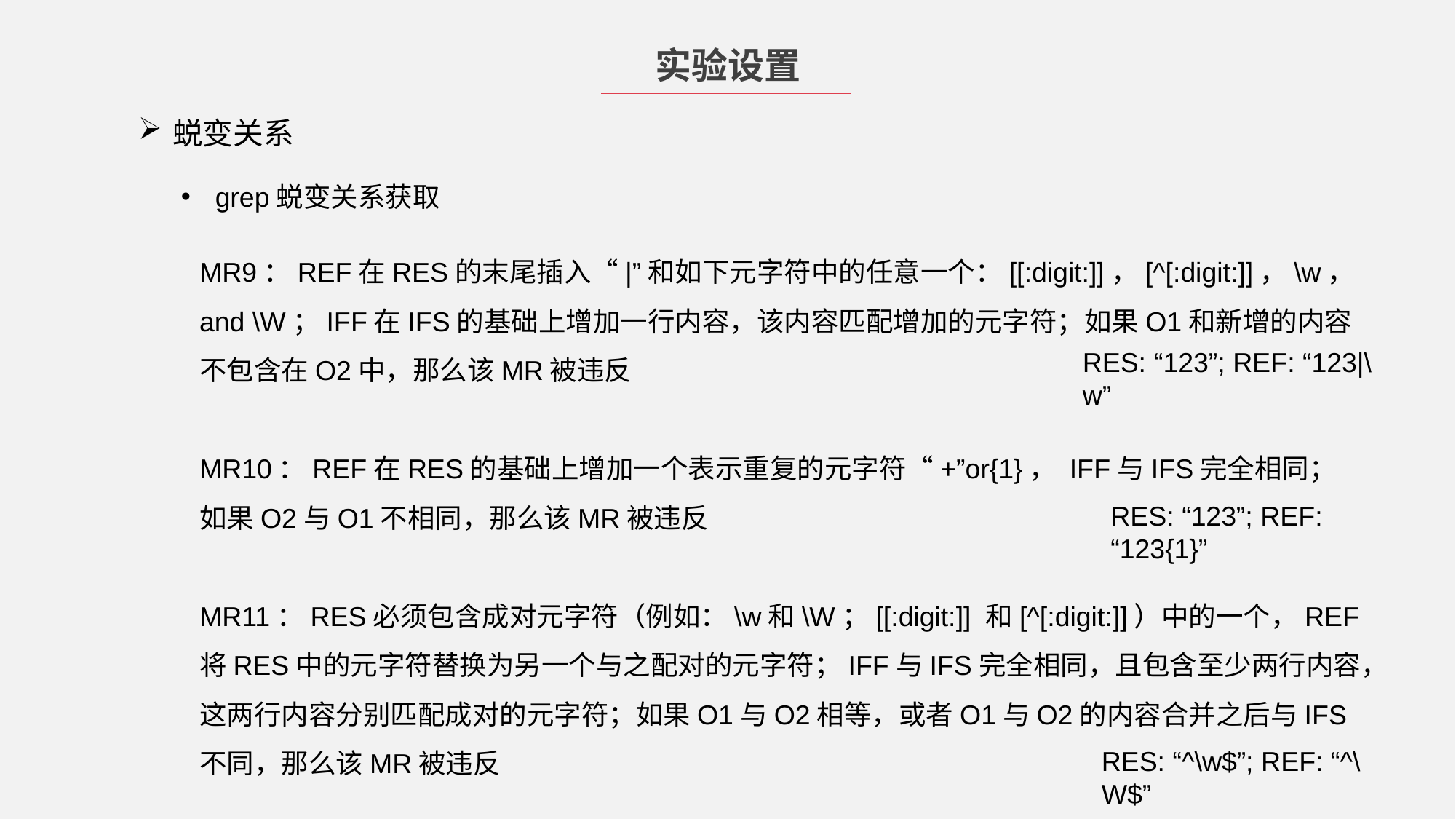

实验设置
蜕变关系
grep蜕变关系获取
MR9：REF在RES的末尾插入“|”和如下元字符中的任意一个：[[:digit:]]，[^[:digit:]]，\w，and \W；IFF在IFS的基础上增加一行内容，该内容匹配增加的元字符；如果O1和新增的内容不包含在O2中，那么该MR被违反

MR10：REF在RES的基础上增加一个表示重复的元字符“+”or{1}， IFF与IFS完全相同；如果O2与O1不相同，那么该MR被违反

MR11：RES必须包含成对元字符（例如：\w和\W；[[:digit:]] 和[^[:digit:]]）中的一个，REF将RES中的元字符替换为另一个与之配对的元字符；IFF与IFS完全相同，且包含至少两行内容，这两行内容分别匹配成对的元字符；如果O1与O2相等，或者O1与O2的内容合并之后与IFS不同，那么该MR被违反
RES: “123”; REF: “123|\w”
RES: “123”; REF: “123{1}”
RES: “^\w$”; REF: “^\W$”